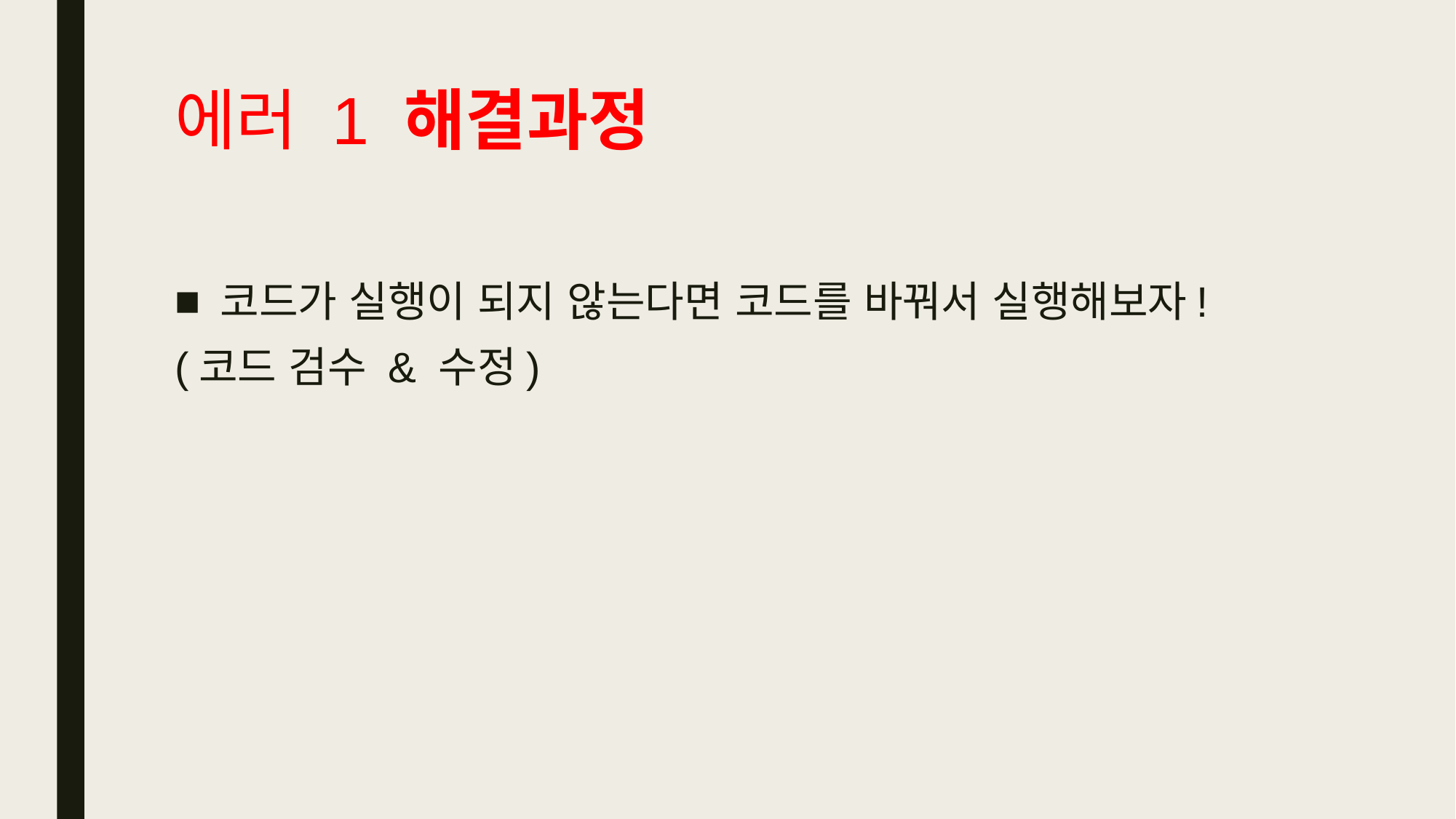

# 에러 1 해결과정
코드가 실행이 되지 않는다면 코드를 바꿔서 실행해보자!
(코드 검수 & 수정)